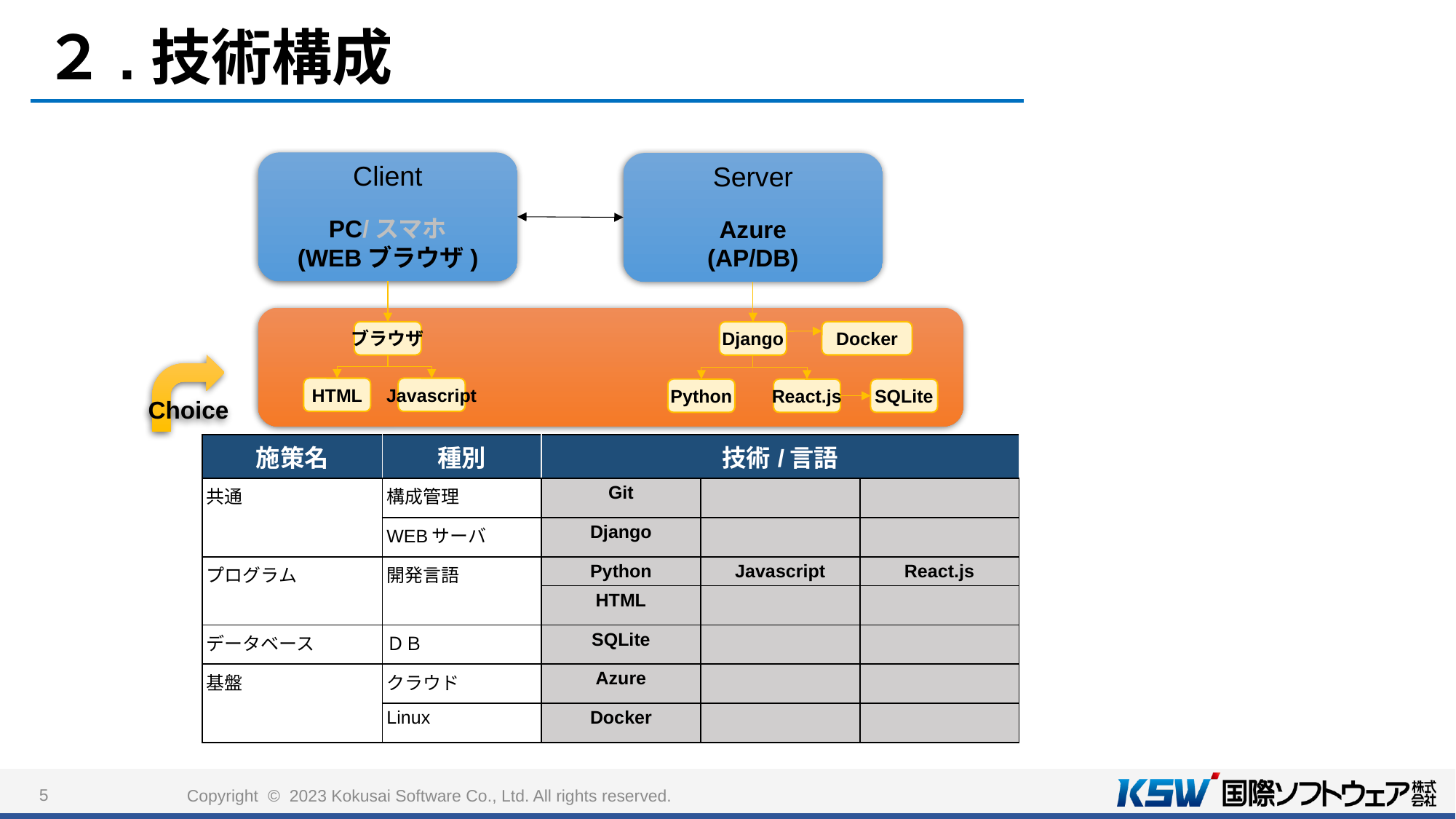

# ２.技術構成
Client

PC/スマホ
(WEBブラウザ)
Server

Azure
(AP/DB)

Docker
ブラウザ
Django

Choice
HTML
Javascript
Python
React.js
SQLite
| 施策名 | 種別 | 技術/言語 |  |  |
| --- | --- | --- | --- | --- |
| 共通 | 構成管理 | Git |  |  |
|  | WEBサーバ | Django |  |  |
| プログラム | 開発言語 | Python | Javascript | React.js |
|  |  | HTML |  |  |
| データベース | ＤＢ | SQLite |  |  |
| 基盤 | クラウド | Azure |  |  |
|  | Linux | Docker |  |  |